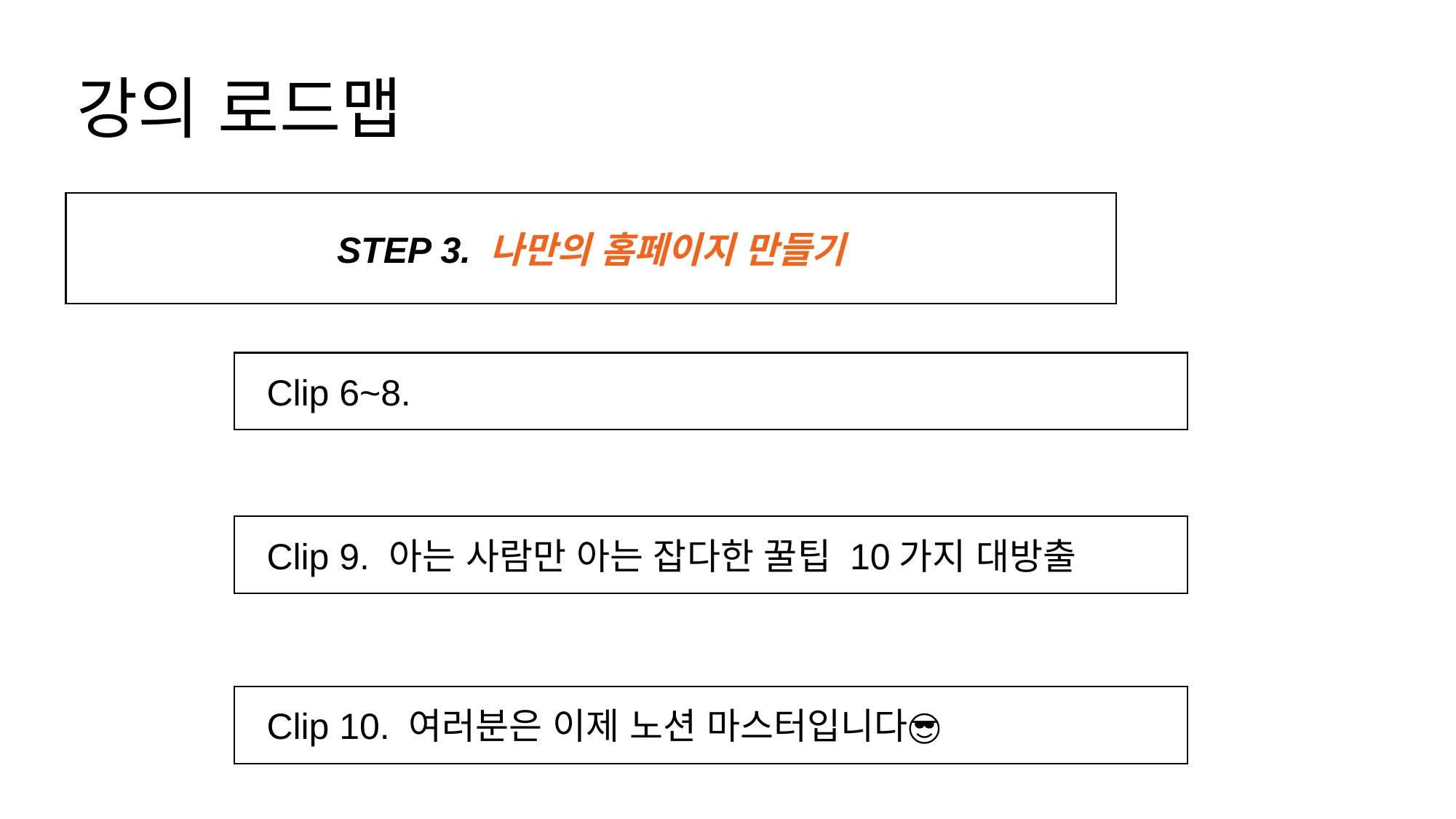

# 강의 로드맵
STEP 3. 나만의 홈페이지 만들기
Clip 6~8.
Clip 9. 아는 사람만 아는 잡다한 꿀팁 10가지 대방출
Clip 10. 여러분은 이제 노션 마스터입니다😎